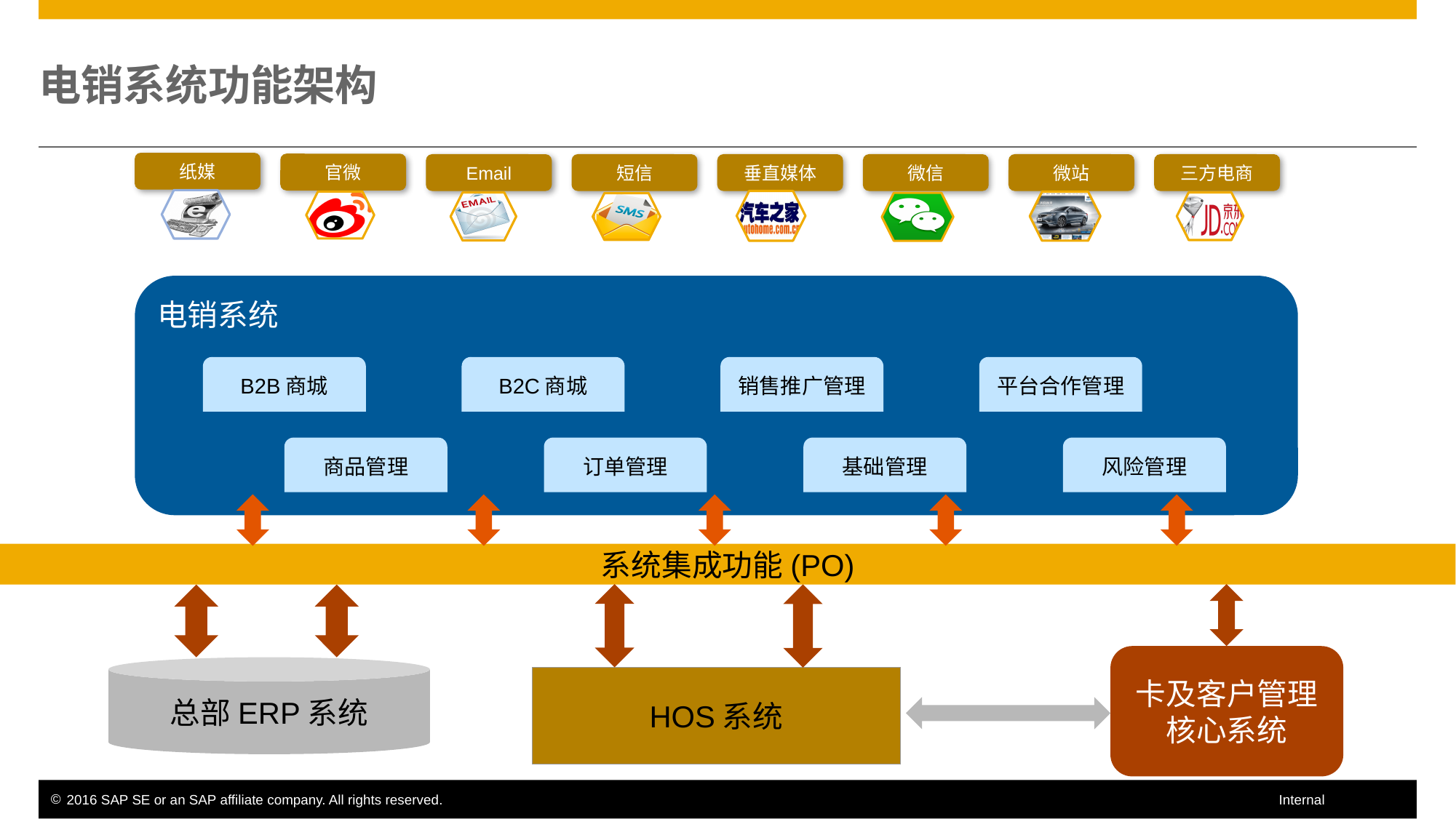

# 电销系统功能架构
纸媒
官微
Email
短信
垂直媒体
微信
微站
三方电商

电销系统
B2B商城
B2C商城
销售推广管理
平台合作管理
商品管理
订单管理
基础管理
风险管理

系统集成功能(PO)

卡及客户管理核心系统
总部ERP系统
HOS系统